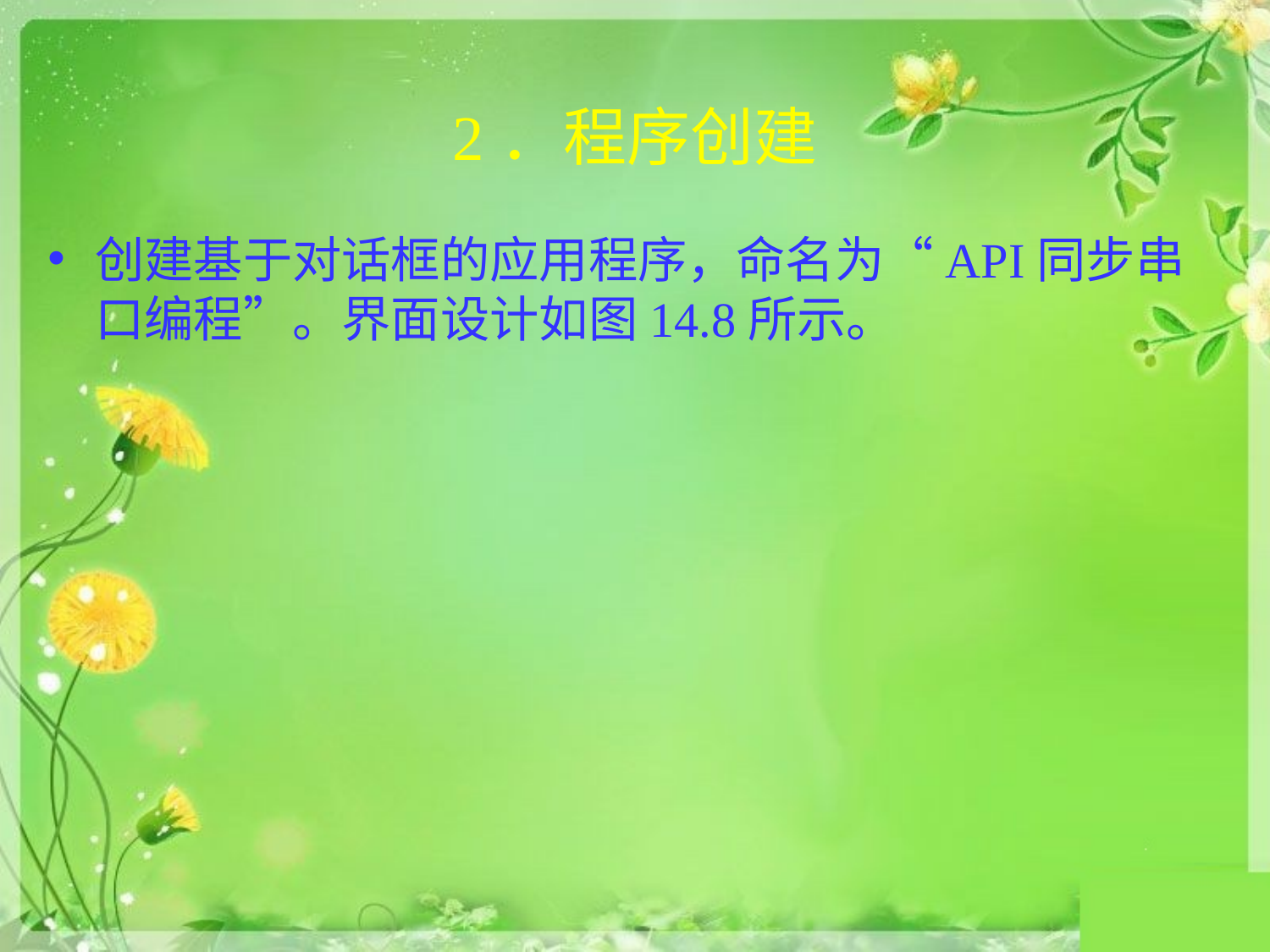

# 2．程序创建
创建基于对话框的应用程序，命名为“API同步串口编程”。界面设计如图14.8所示。